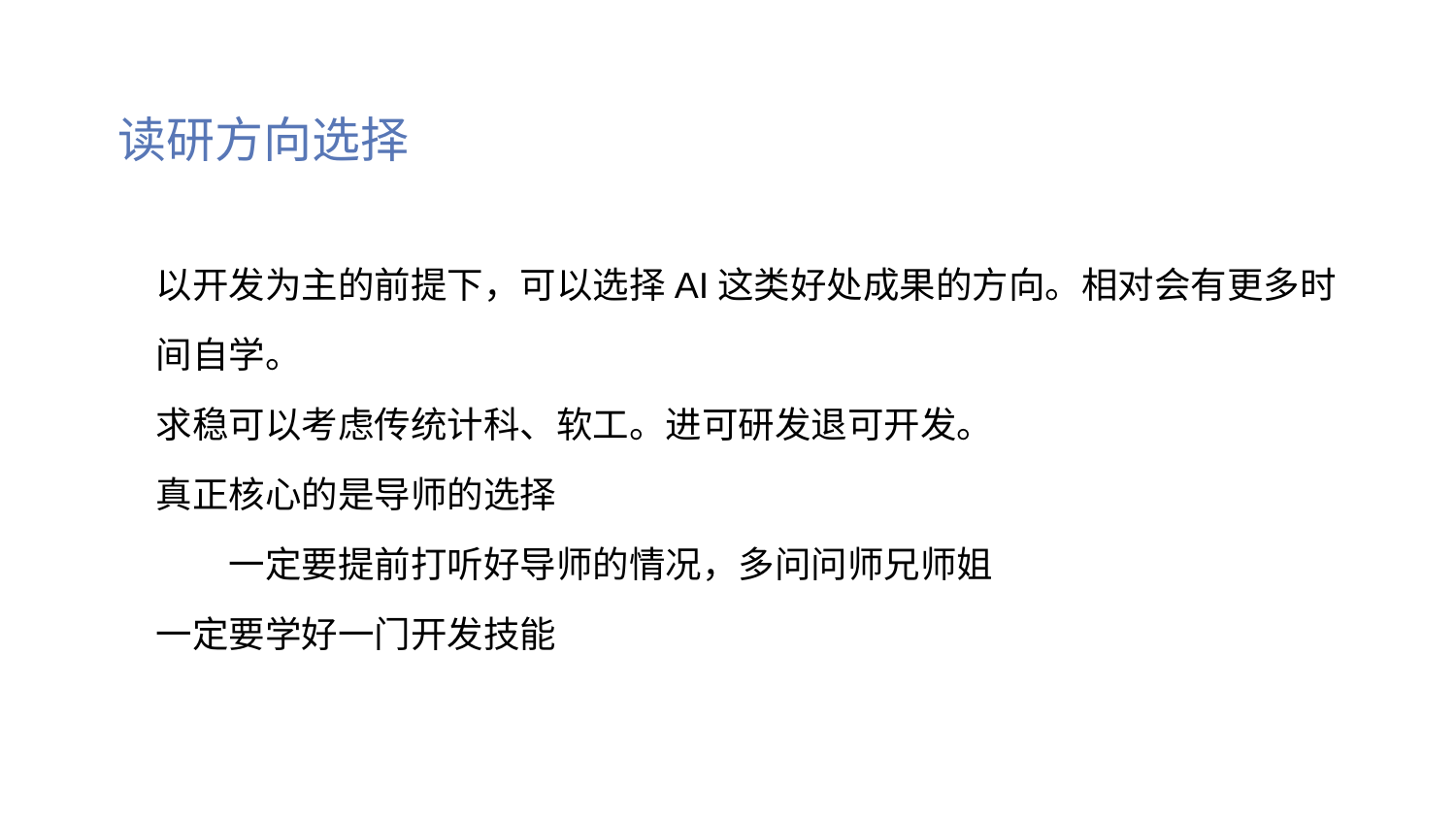

读研方向选择
以开发为主的前提下，可以选择AI这类好处成果的方向。相对会有更多时间自学。
求稳可以考虑传统计科、软工。进可研发退可开发。
真正核心的是导师的选择
一定要提前打听好导师的情况，多问问师兄师姐
一定要学好一门开发技能

添加标题内容
您的内容打在这里，或者通过复制您的文本后，在此框中选择粘贴，并选择只保留文字。